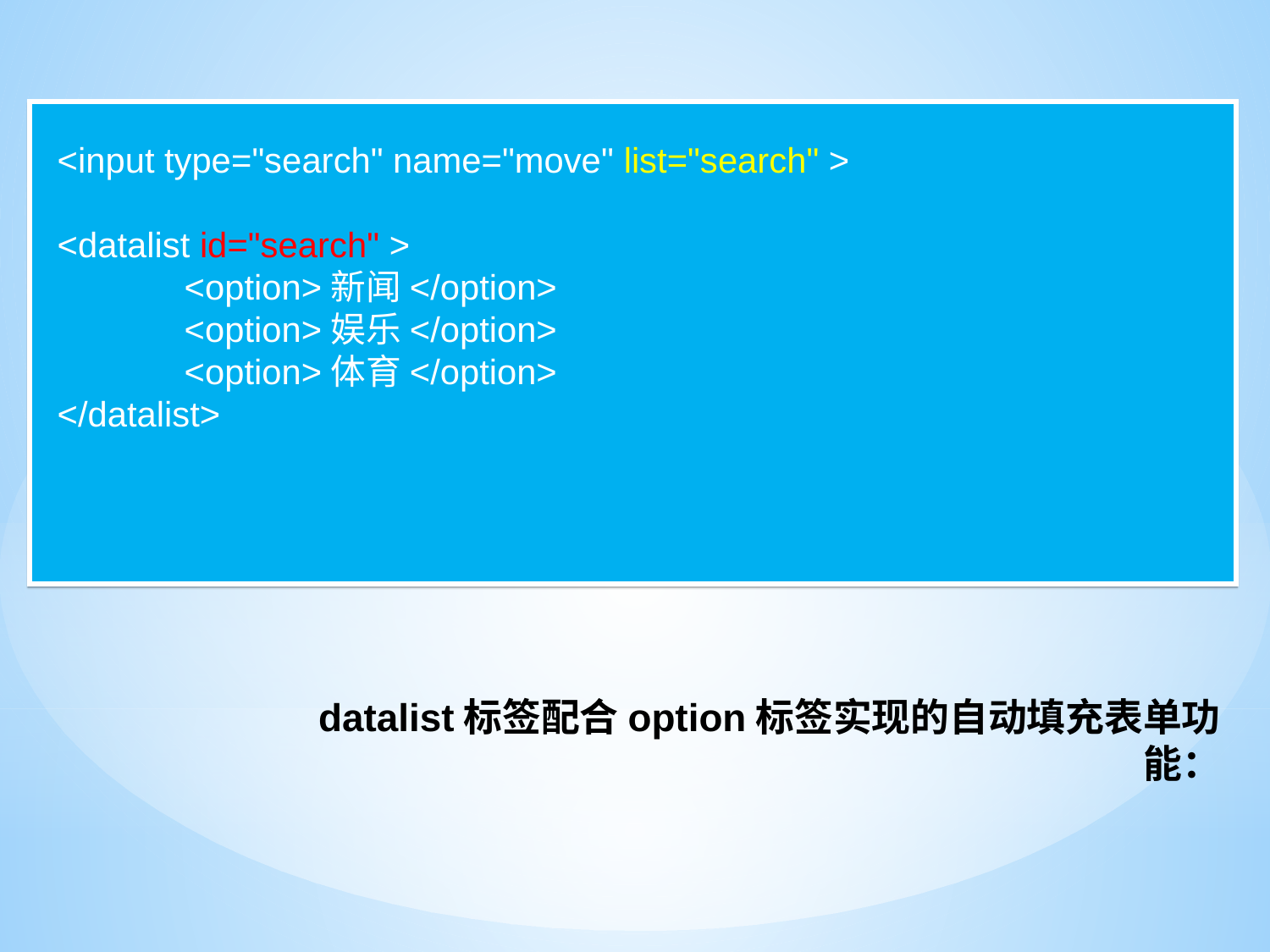

<input type="search" name="move" list="search" >

<datalist id="search" >
	<option>新闻</option>
	<option>娱乐</option>
	<option>体育</option>
</datalist>

# datalist标签配合option标签实现的自动填充表单功能：